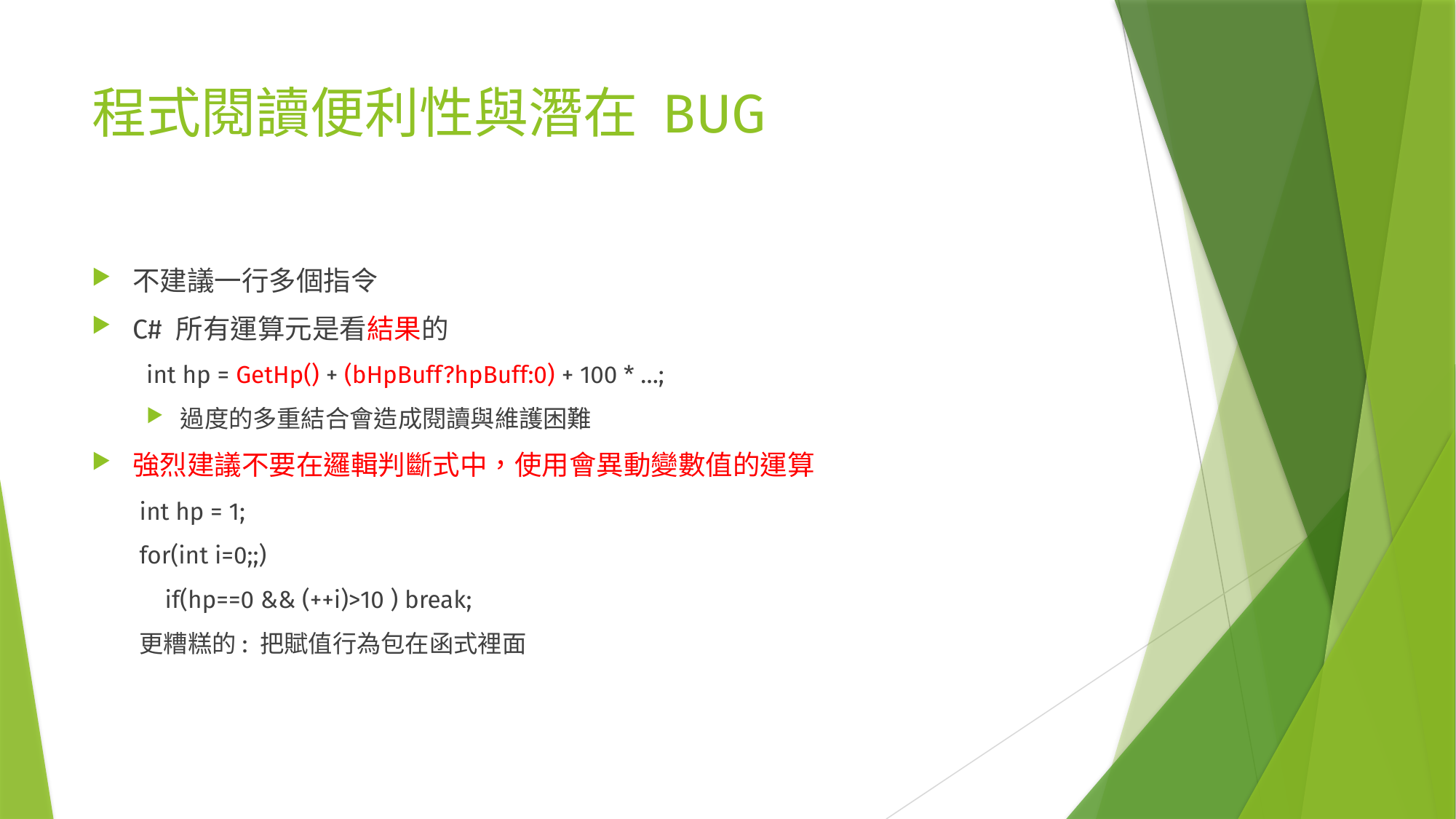

# 程式閱讀便利性與潛在 BUG
不建議一行多個指令
C# 所有運算元是看結果的
int hp = GetHp() + (bHpBuff?hpBuff:0) + 100 * …;
過度的多重結合會造成閱讀與維護困難
強烈建議不要在邏輯判斷式中，使用會異動變數值的運算
int hp = 1;
for(int i=0;;)
    if(hp==0 && (++i)>10 ) break;
更糟糕的: 把賦值行為包在函式裡面